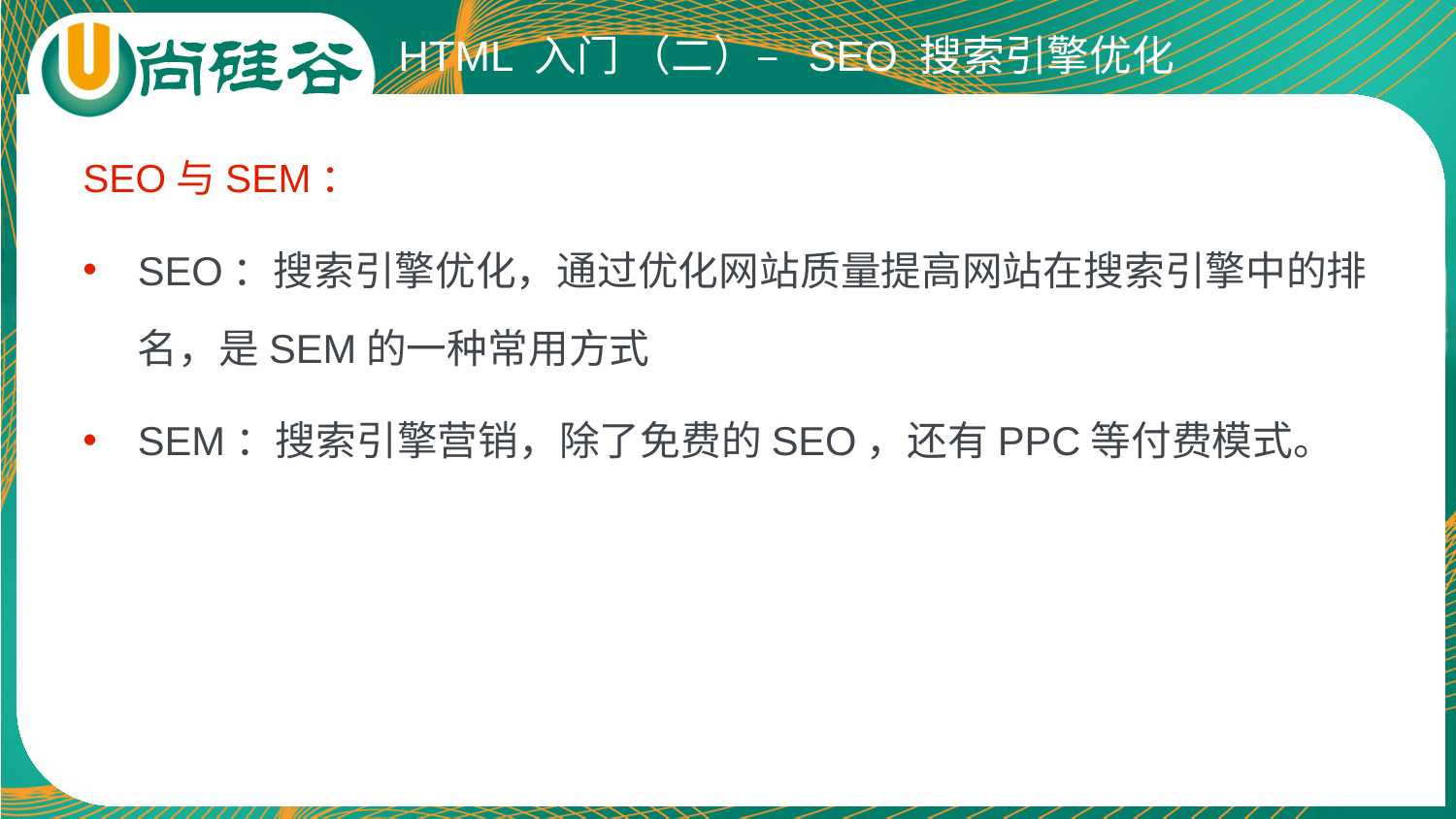

# HTML 入门 （二）–  SEO 搜索引擎优化
SEO与SEM：
SEO：搜索引擎优化，通过优化网站质量提高网站在搜索引擎中的排名，是SEM的一种常用方式
SEM：搜索引擎营销，除了免费的SEO，还有PPC等付费模式。